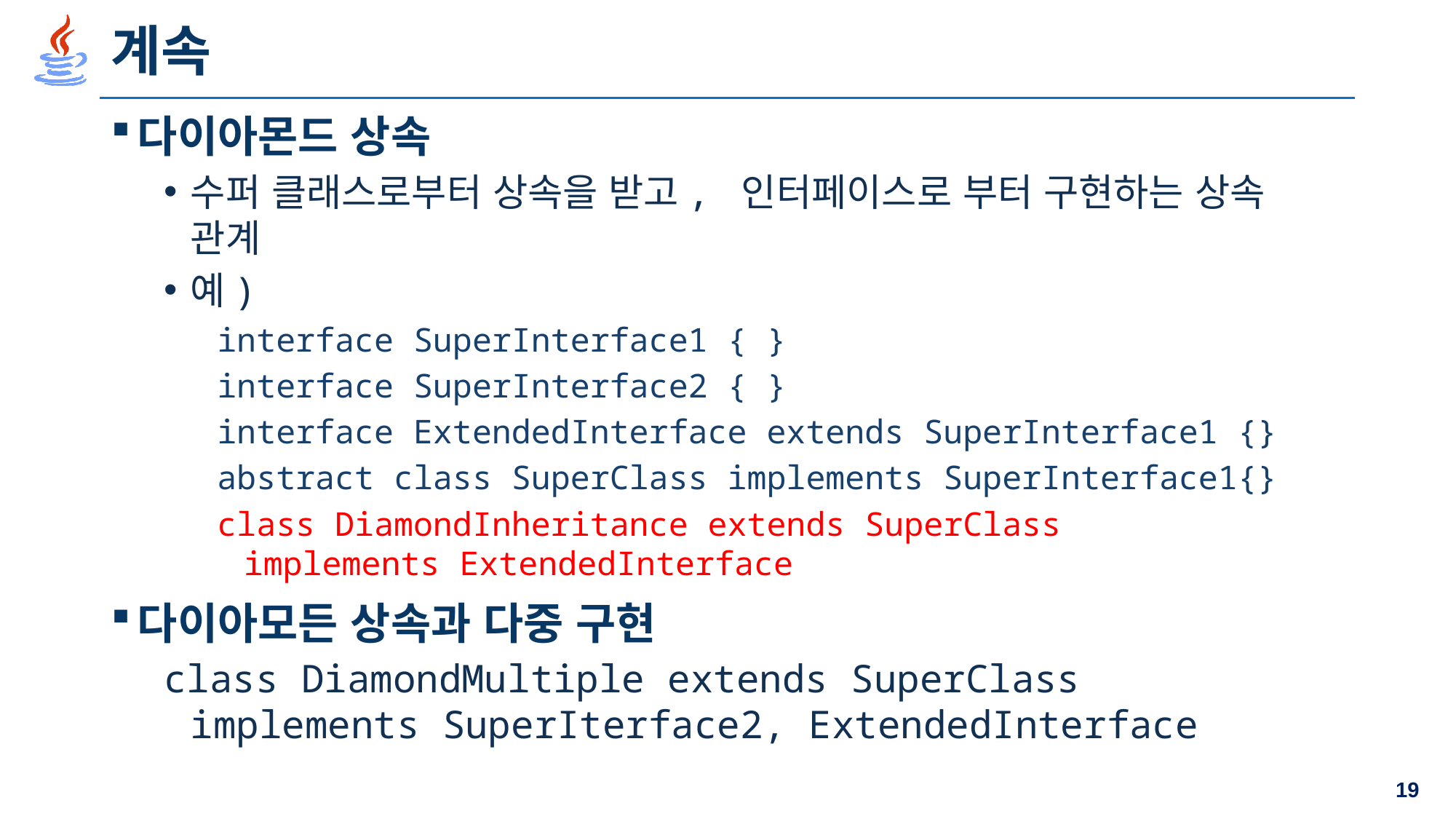

# 계속
다이아몬드 상속
수퍼 클래스로부터 상속을 받고, 인터페이스로 부터 구현하는 상속 관계
예)
interface SuperInterface1 { }
interface SuperInterface2 { }
interface ExtendedInterface extends SuperInterface1 {}
abstract class SuperClass implements SuperInterface1{}
class DiamondInheritance extends SuperClass
implements ExtendedInterface
다이아모든 상속과 다중 구현
class DiamondMultiple extends SuperClass
implements SuperIterface2, ExtendedInterface
19